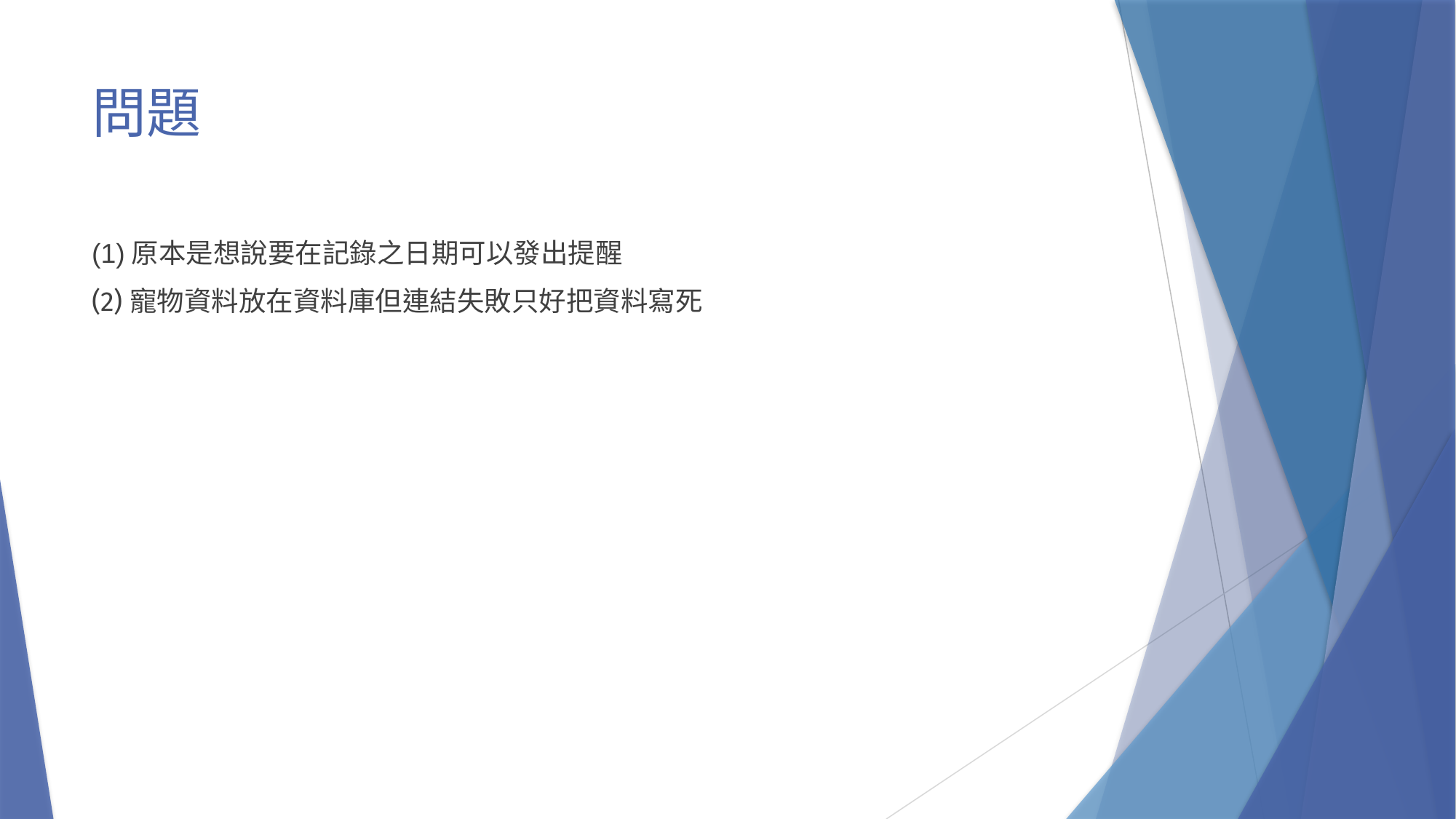

# 問題
(1)原本是想說要在記錄之日期可以發出提醒
(2)寵物資料放在資料庫但連結失敗只好把資料寫死